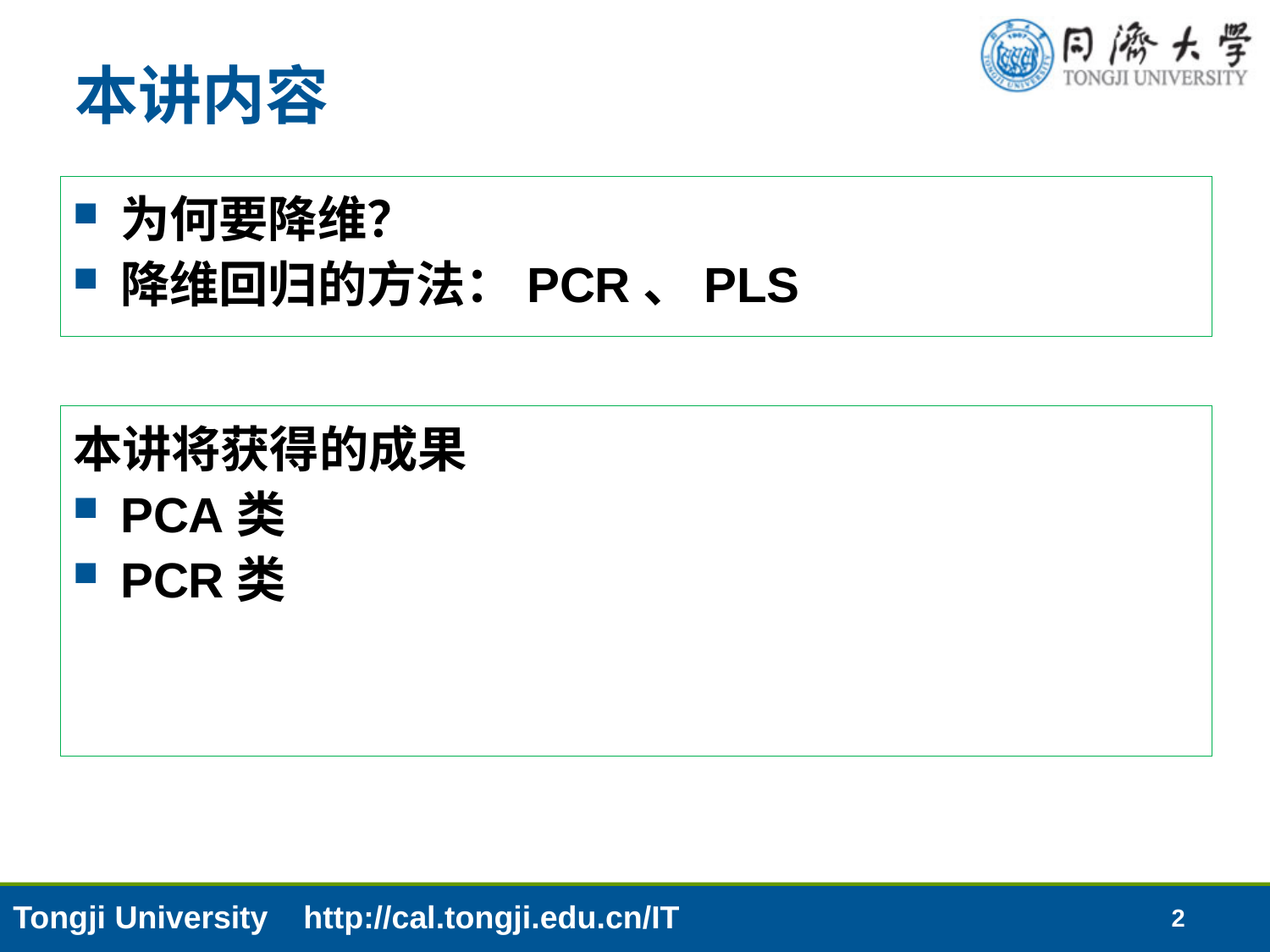

# 本讲内容
为何要降维？
降维回归的方法：PCR、PLS
本讲将获得的成果
PCA类
PCR类